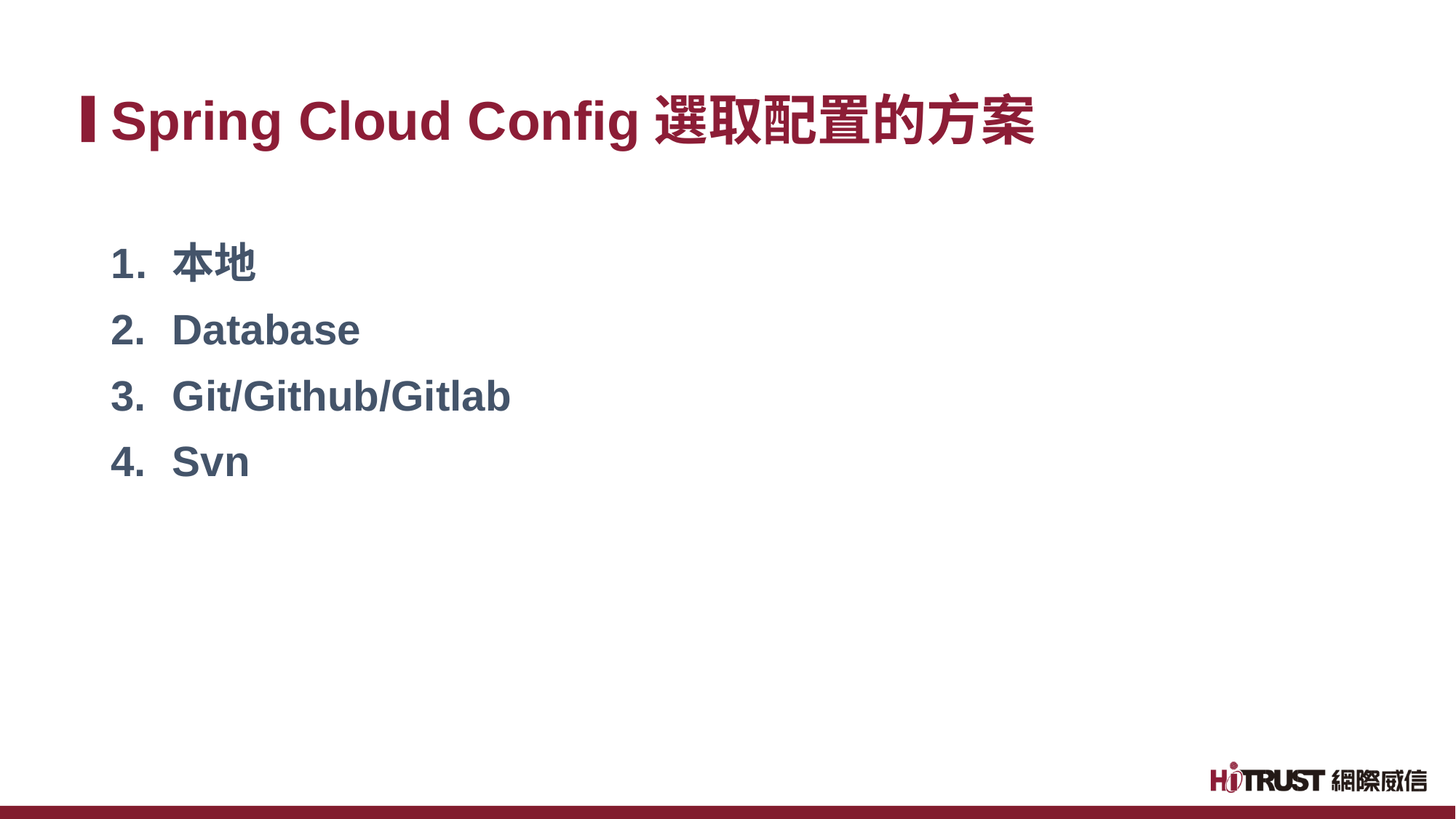

# Spring Cloud Config選取配置的方案

本地
Database
Git/Github/Gitlab
Svn